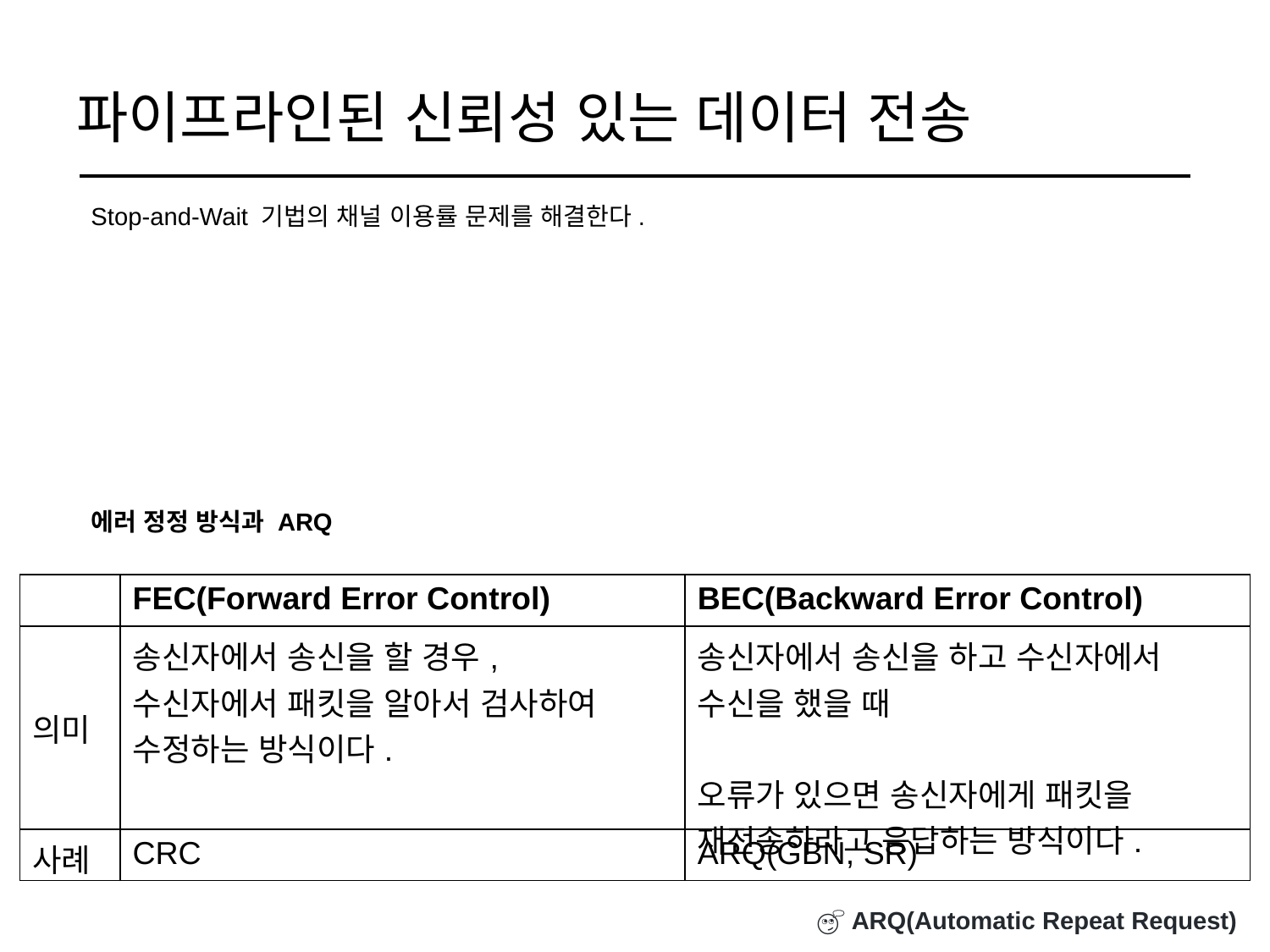

# 파이프라인된 신뢰성 있는 데이터 전송
Stop-and-Wait 기법의 채널 이용률 문제를 해결한다.
에러 정정 방식과 ARQ
|  | FEC(Forward Error Control) | BEC(Backward Error Control) |
| --- | --- | --- |
| 의미 | 송신자에서 송신을 할 경우, 수신자에서 패킷을 알아서 검사하여 수정하는 방식이다. | 송신자에서 송신을 하고 수신자에서 수신을 했을 때 오류가 있으면 송신자에게 패킷을 재전송하라고 응답하는 방식이다. |
| 사례 | CRC | ARQ(GBN, SR) |
🤔 ARQ(Automatic Repeat Request)